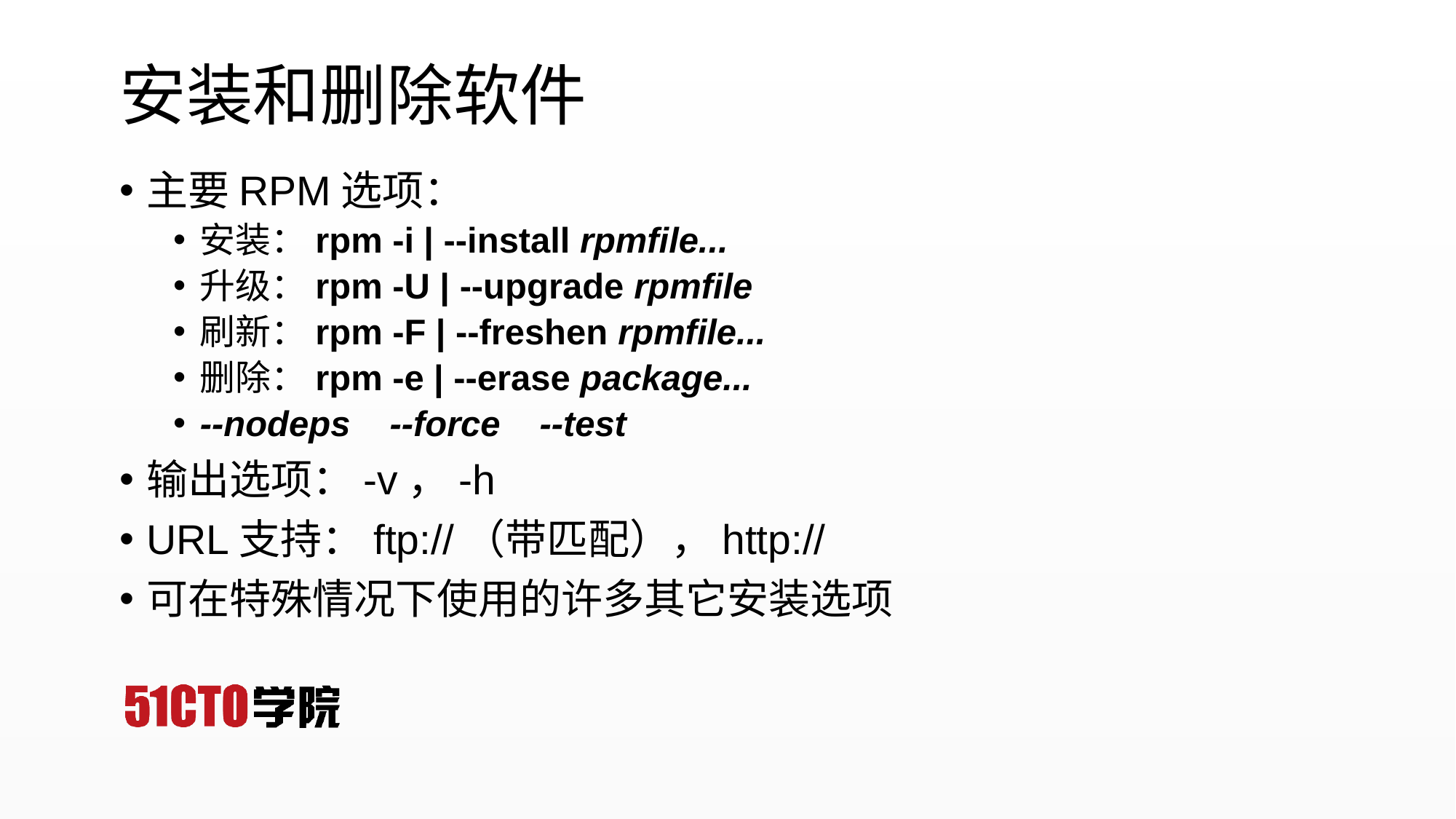

# 安装和删除软件
主要RPM选项：
安装：rpm -i | --install rpmfile...
升级：rpm -U | --upgrade rpmfile
刷新：rpm -F | --freshen rpmfile...
删除：rpm -e | --erase package...
--nodeps    --force    --test
输出选项：-v，-h
URL支持：ftp://（带匹配），http://
可在特殊情况下使用的许多其它安装选项